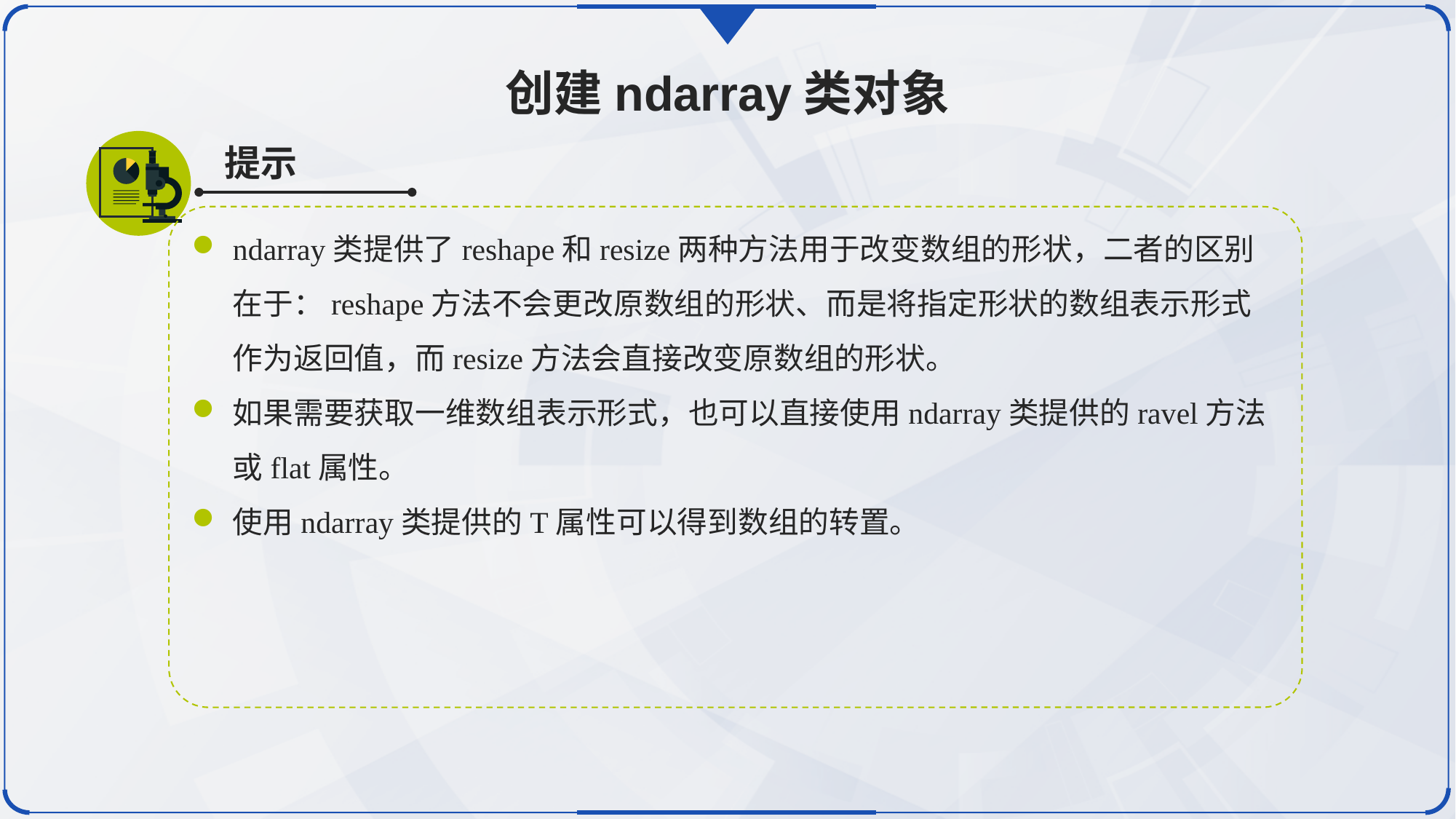

创建ndarray类对象

提示

ndarray类提供了reshape和resize两种方法用于改变数组的形状，二者的区别在于：reshape方法不会更改原数组的形状、而是将指定形状的数组表示形式作为返回值，而resize方法会直接改变原数组的形状。
如果需要获取一维数组表示形式，也可以直接使用ndarray类提供的ravel方法或flat属性。
使用ndarray类提供的T属性可以得到数组的转置。